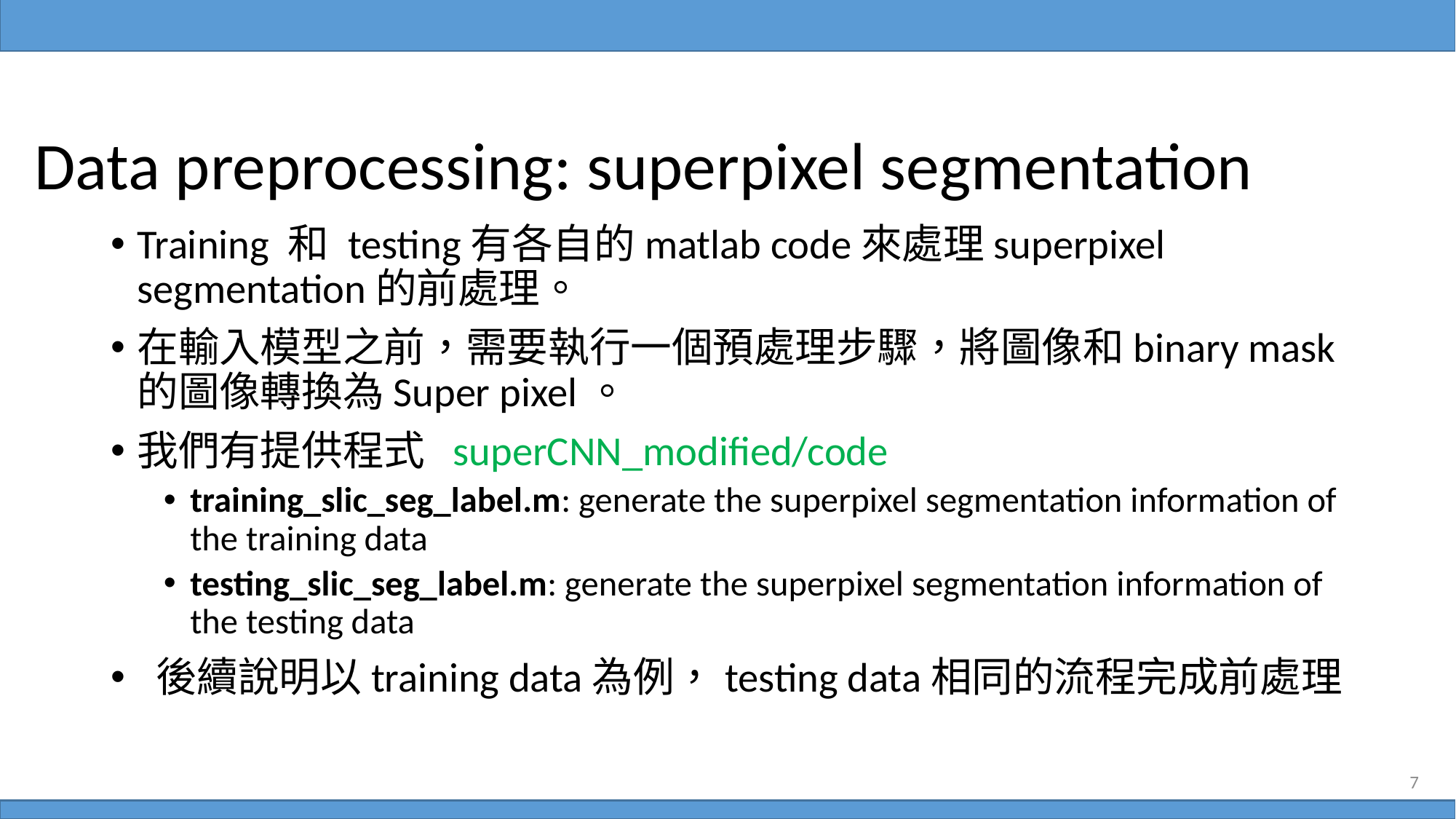

Data preprocessing: superpixel segmentation
Training 和 testing有各自的matlab code來處理superpixel segmentation的前處理。
在輸入模型之前，需要執行一個預處理步驟，將圖像和binary mask的圖像轉換為Super pixel。
我們有提供程式  superCNN_modified/code
training_slic_seg_label.m: generate the superpixel segmentation information of the training data
testing_slic_seg_label.m: generate the superpixel segmentation information of the testing data
 後續說明以training data為例，testing data相同的流程完成前處理

7